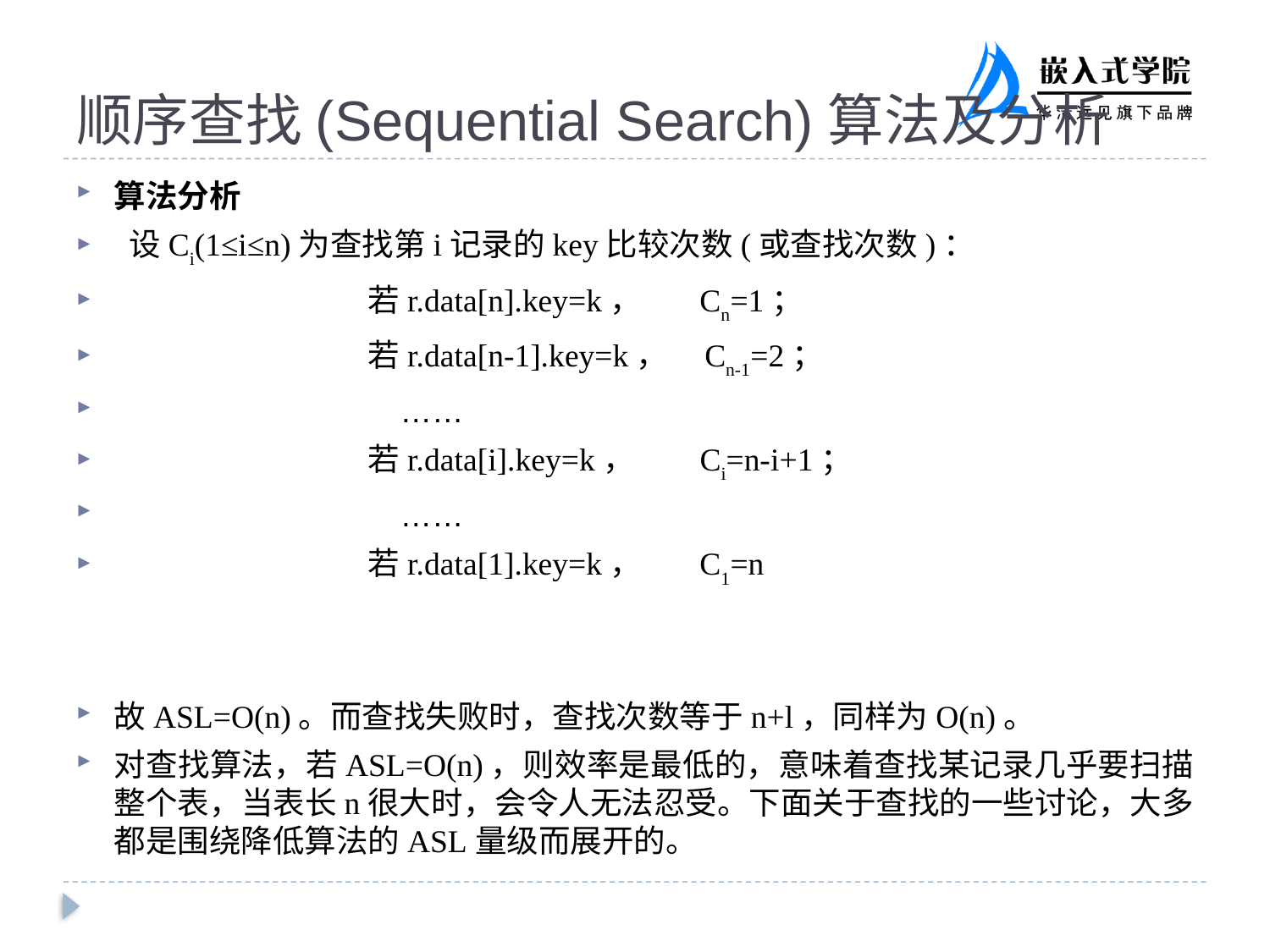

# 顺序查找(Sequential Search)算法及分析
算法分析
 设Ci(1≤i≤n)为查找第i记录的key比较次数(或查找次数)：
		若r.data[n].key=k，       Cn=1；
		若r.data[n-1].key=k，    Cn-1=2；
       		    ……
		若r.data[i].key=k，        Ci=n-i+1；
       		    ……
		若r.data[1].key=k，       C1=n

故ASL=O(n)。而查找失败时，查找次数等于n+l，同样为O(n)。
对查找算法，若ASL=O(n)，则效率是最低的，意味着查找某记录几乎要扫描整个表，当表长n很大时，会令人无法忍受。下面关于查找的一些讨论，大多都是围绕降低算法的ASL量级而展开的。
153